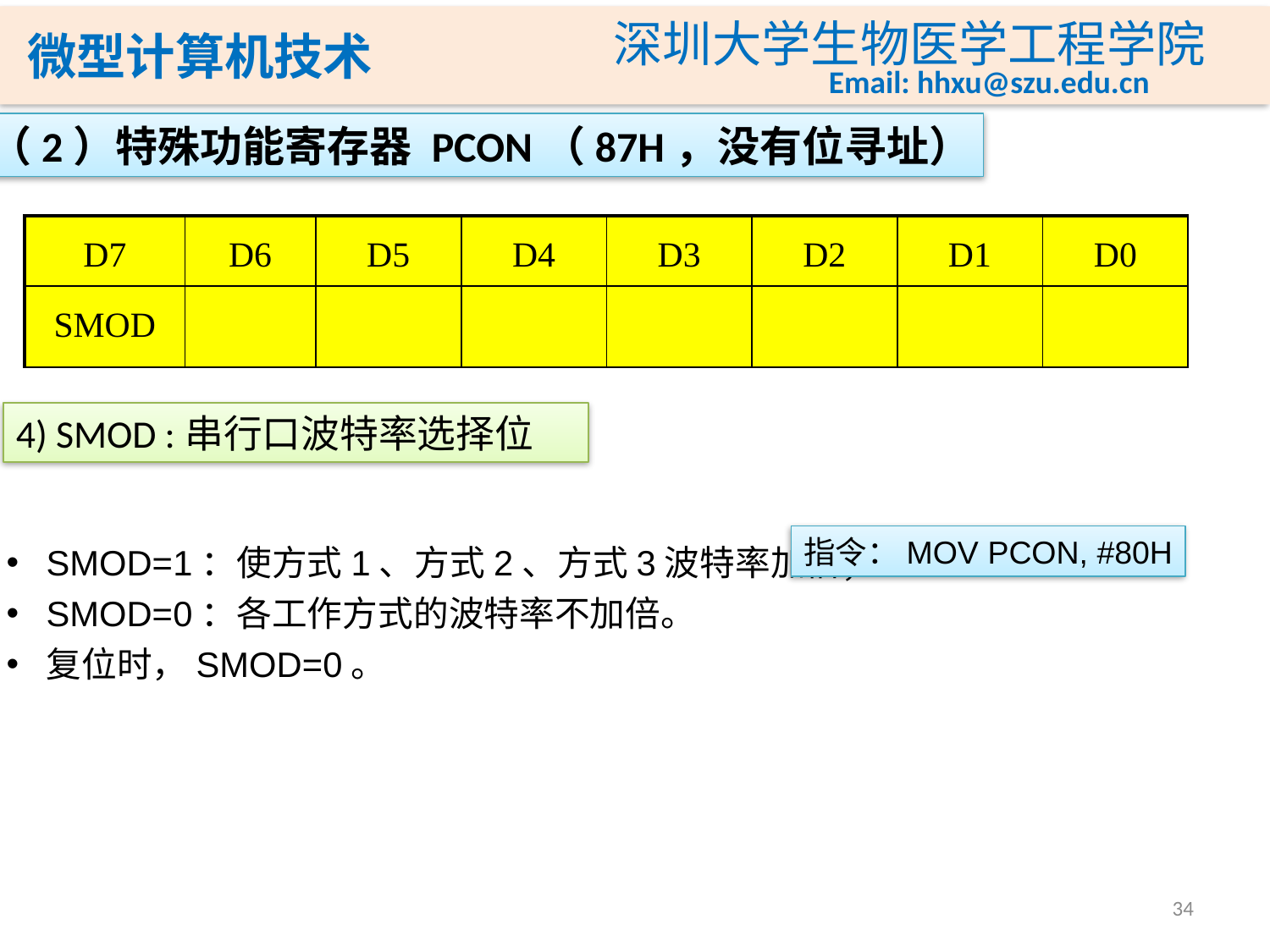

（2）特殊功能寄存器 PCON（87H，没有位寻址）
| D7 | D6 | D5 | D4 | D3 | D2 | D1 | D0 |
| --- | --- | --- | --- | --- | --- | --- | --- |
| SMOD |  |  |  |  |  |  |  |
4) SMOD :串行口波特率选择位
SMOD=1：使方式1、方式2、方式3波特率加倍；
SMOD=0：各工作方式的波特率不加倍。
复位时，SMOD=0。
指令：MOV PCON, #80H
34